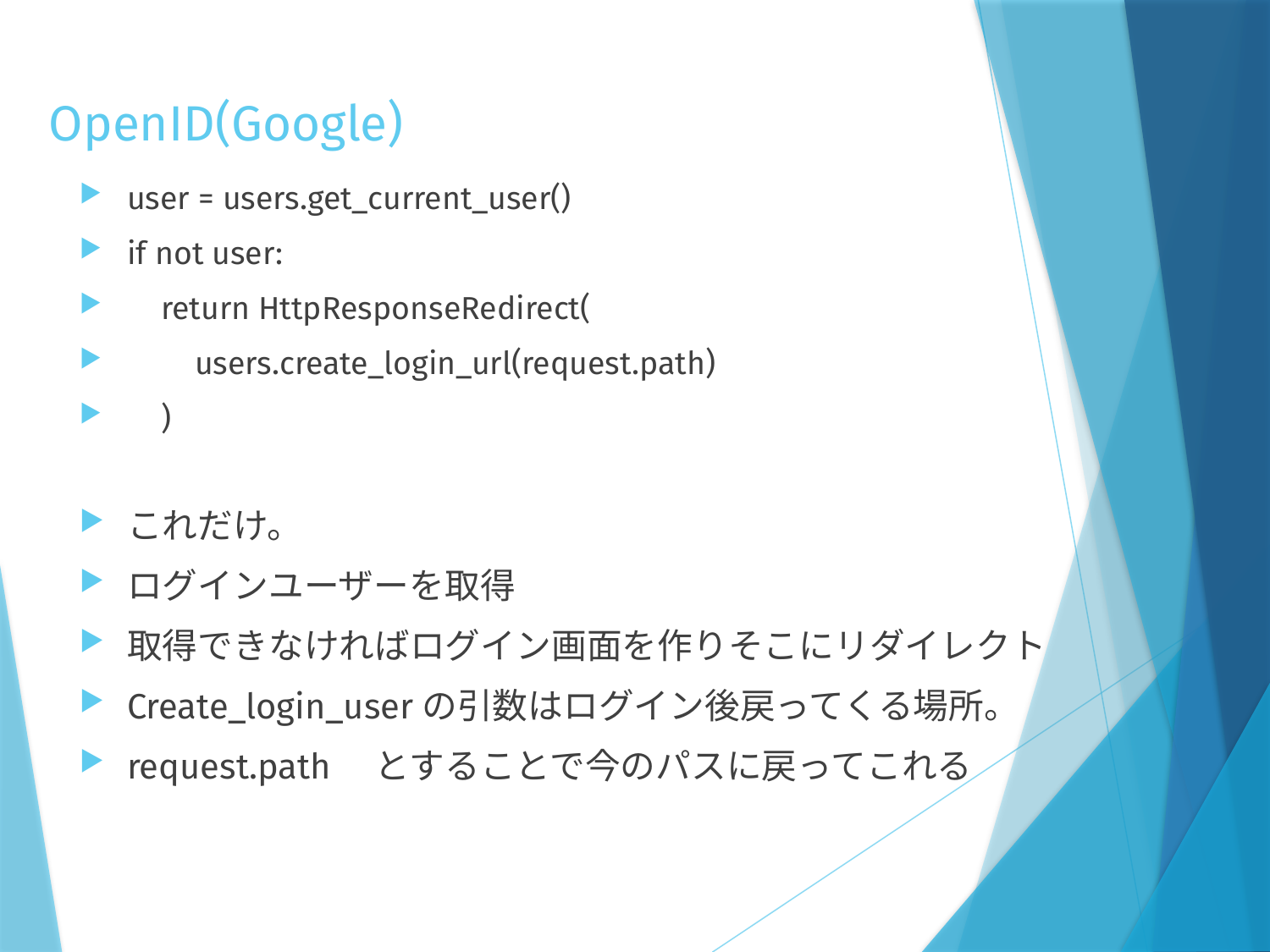

# OpenID(Google)
user = users.get_current_user()
if not user:
    return HttpResponseRedirect(
        users.create_login_url(request.path)
    )

これだけ。
ログインユーザーを取得
取得できなければログイン画面を作りそこにリダイレクト
Create_login_userの引数はログイン後戻ってくる場所。
request.path　とすることで今のパスに戻ってこれる